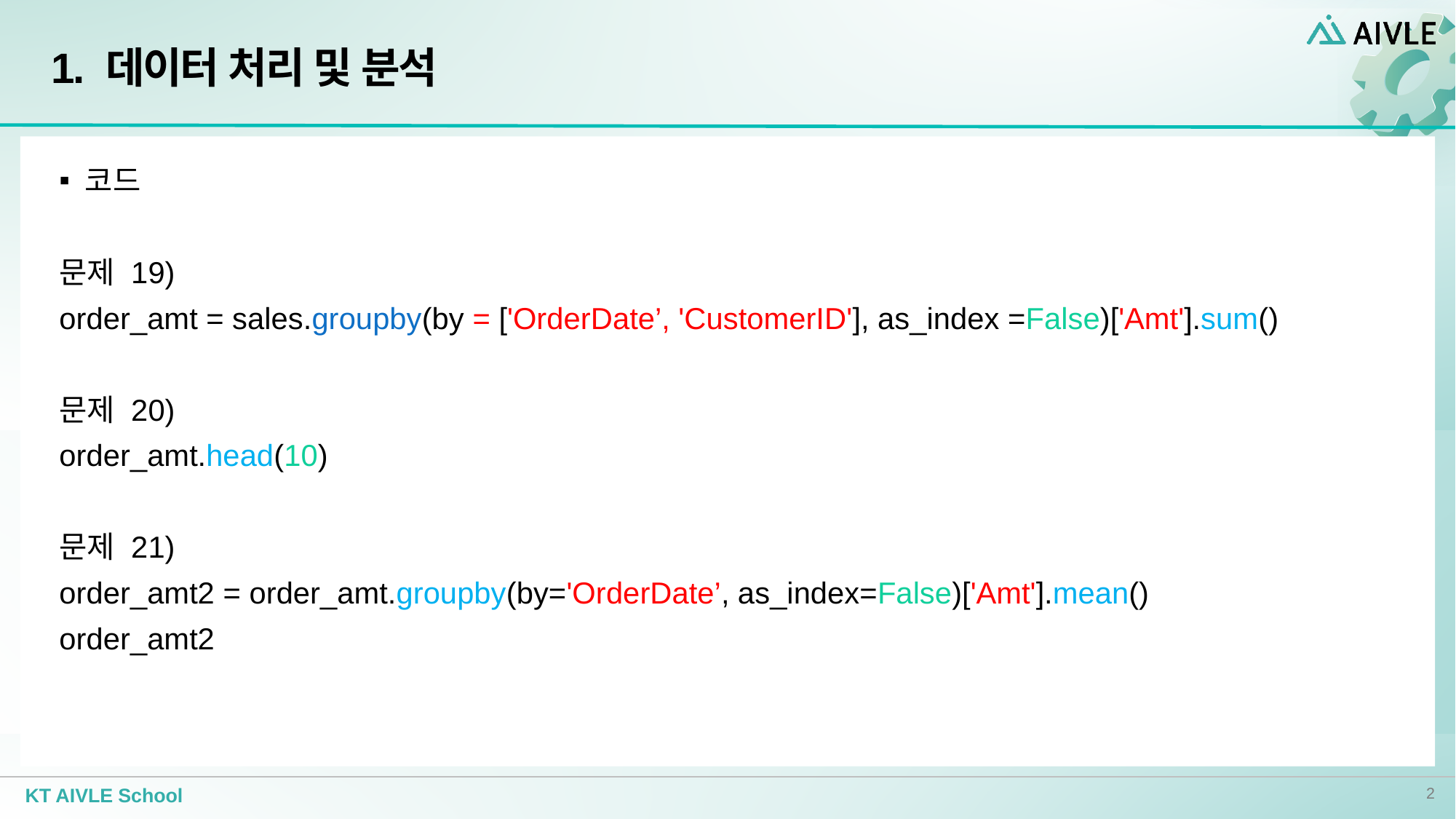

# 1. 데이터 처리 및 분석
코드

문제 19)
order_amt = sales.groupby(by = ['OrderDate’, 'CustomerID'], as_index =False)['Amt'].sum()

문제 20)
order_amt.head(10)

문제 21)
order_amt2 = order_amt.groupby(by='OrderDate’, as_index=False)['Amt'].mean()
order_amt2